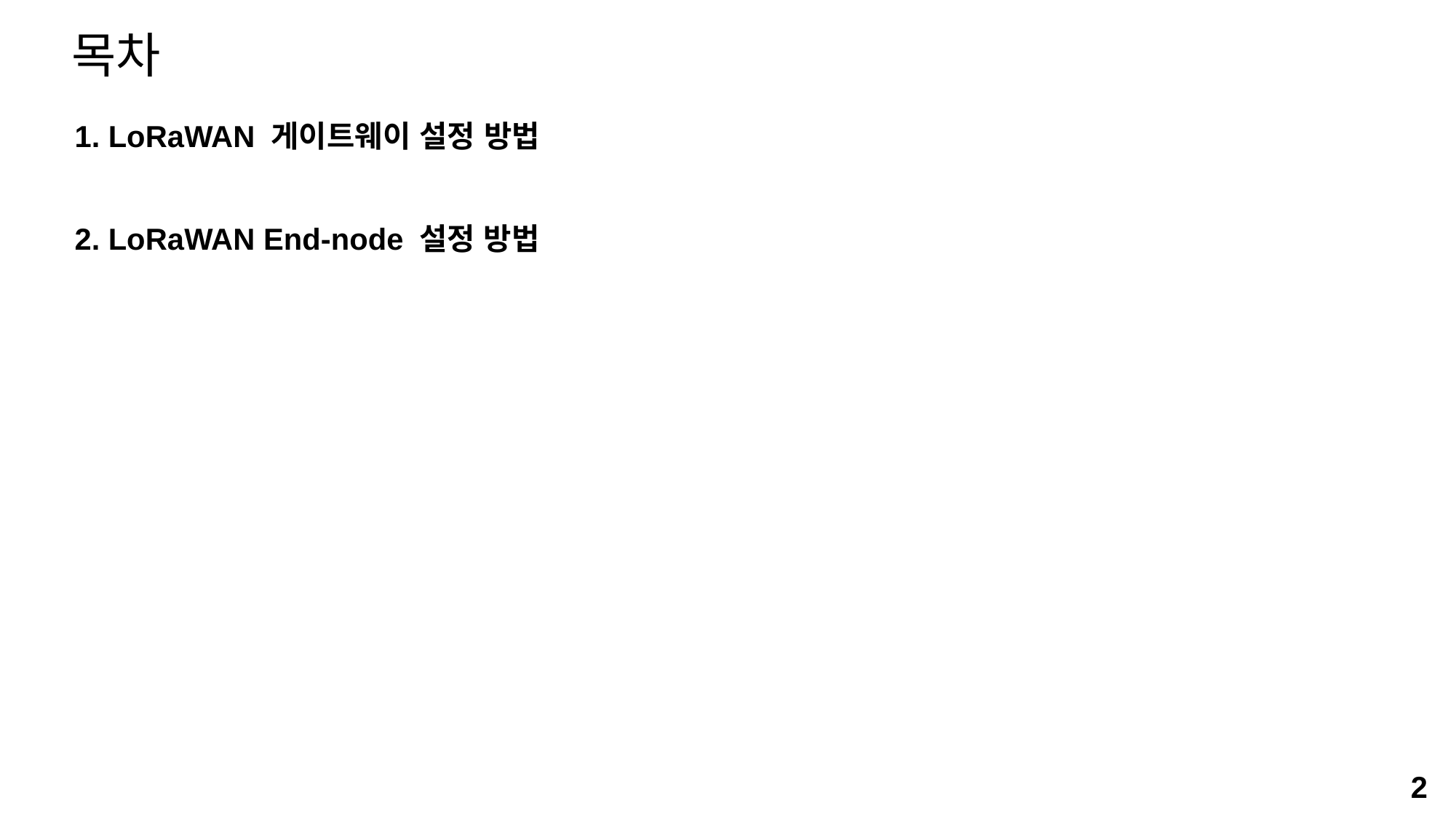

# 목차
1. LoRaWAN 게이트웨이 설정 방법

2. LoRaWAN End-node 설정 방법
2